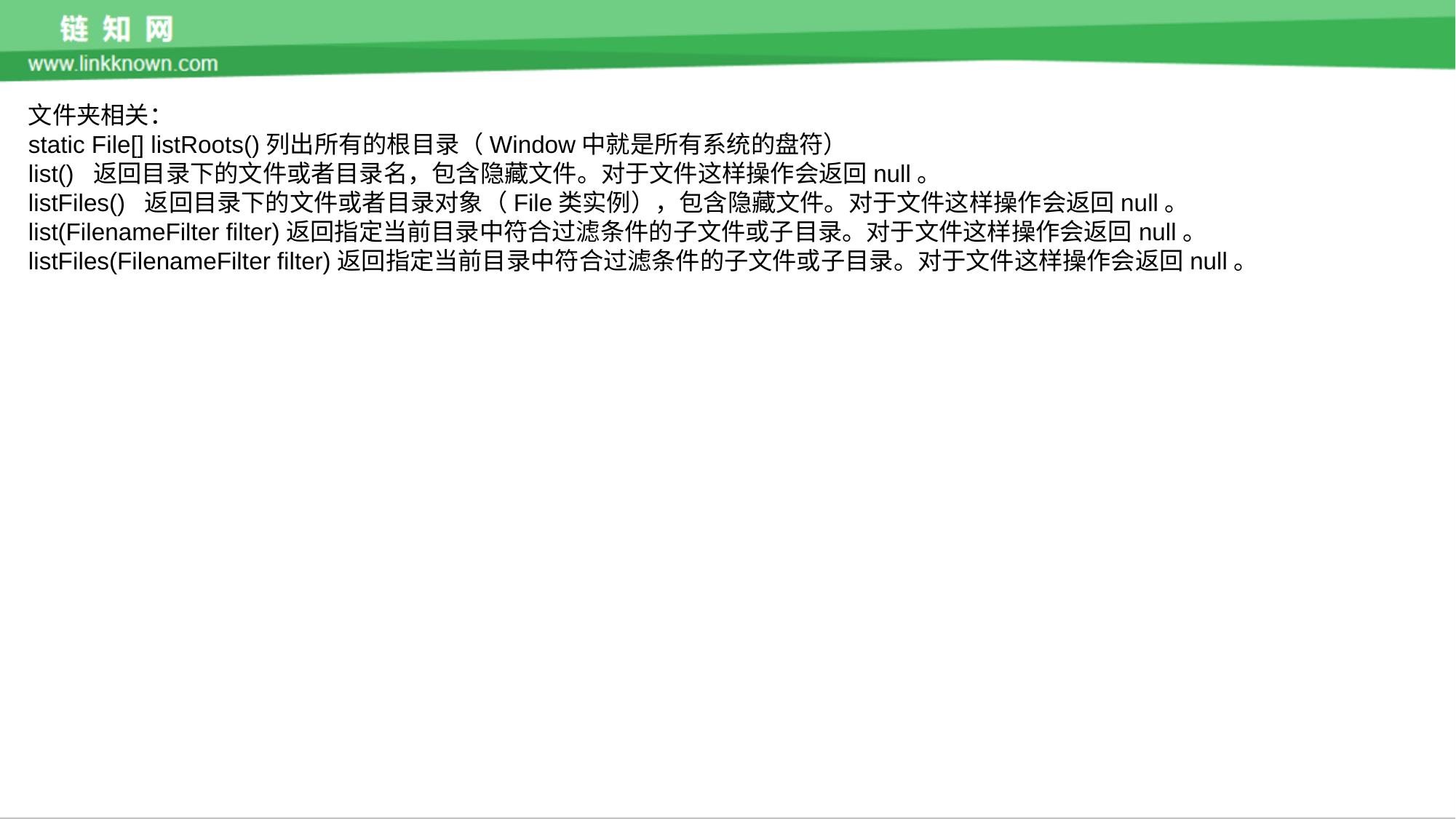

文件夹相关：
static File[] listRoots()列出所有的根目录（Window中就是所有系统的盘符）
list()  返回目录下的文件或者目录名，包含隐藏文件。对于文件这样操作会返回null。
listFiles()  返回目录下的文件或者目录对象（File类实例），包含隐藏文件。对于文件这样操作会返回null。
list(FilenameFilter filter)返回指定当前目录中符合过滤条件的子文件或子目录。对于文件这样操作会返回null。
listFiles(FilenameFilter filter)返回指定当前目录中符合过滤条件的子文件或子目录。对于文件这样操作会返回null。